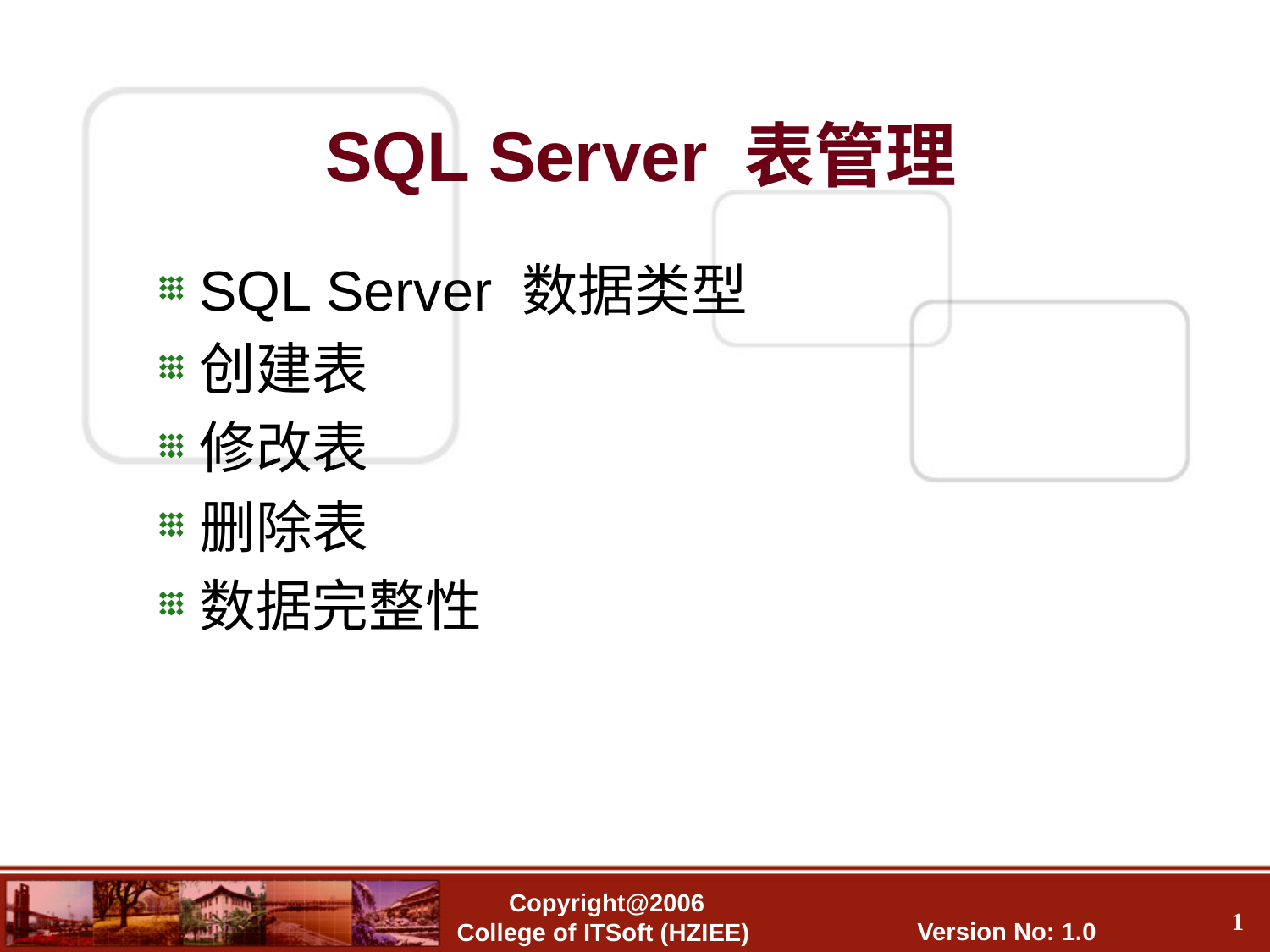

SQL Server 表管理
SQL Server 数据类型
创建表
修改表
删除表
数据完整性